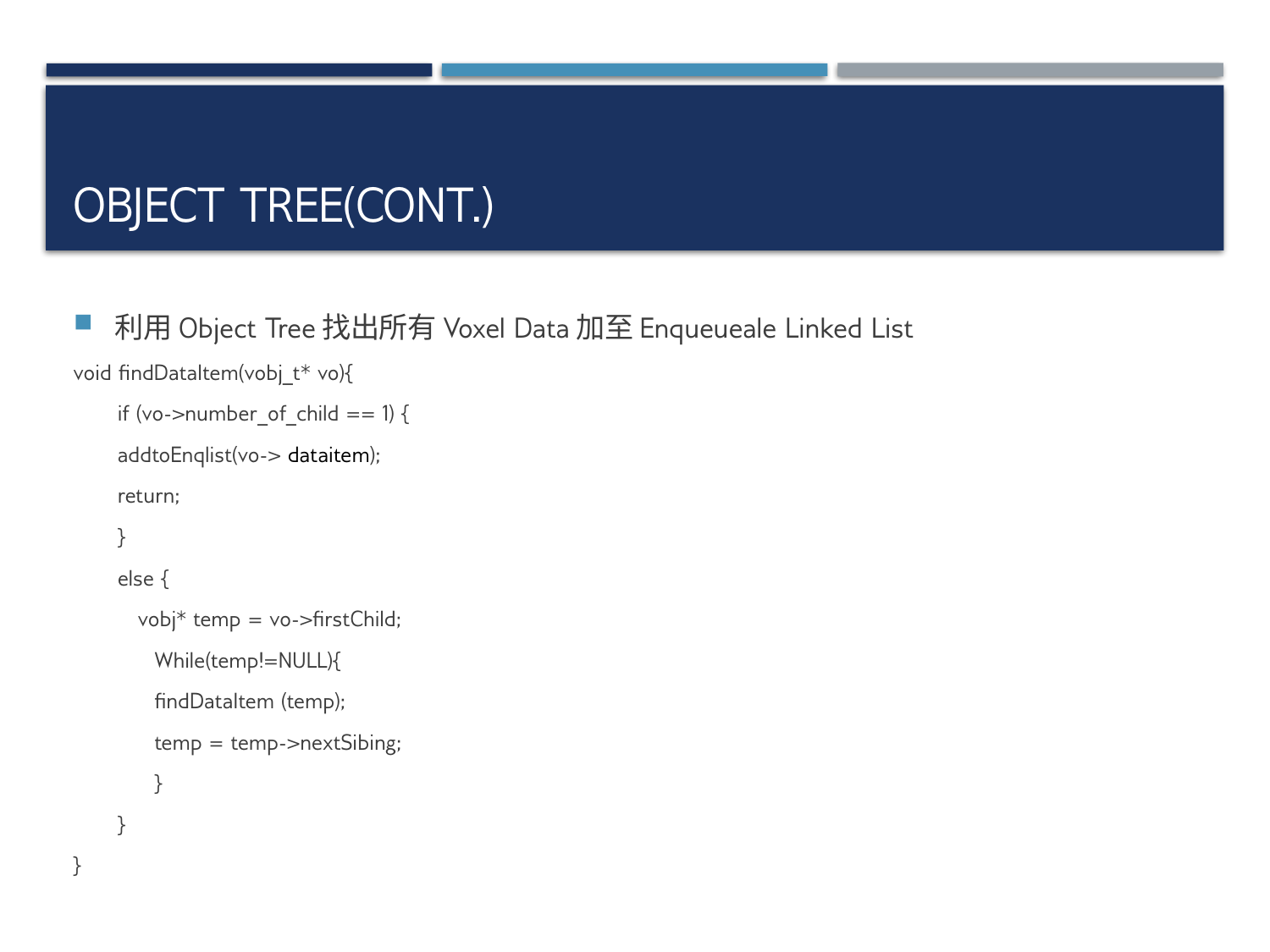

# Object Tree(Cont.)
利用Object Tree找出所有Voxel Data加至Enqueueale Linked List
void findDataItem(vobj_t* vo){
if (vo->number_of_child == 1) {
	addtoEnqlist(vo-> dataitem);
	return;
}
else {
	   vobj* temp = vo->firstChild;
While(temp!=NULL){
	findDataItem (temp);
	temp = temp->nextSibing;
}
}
}